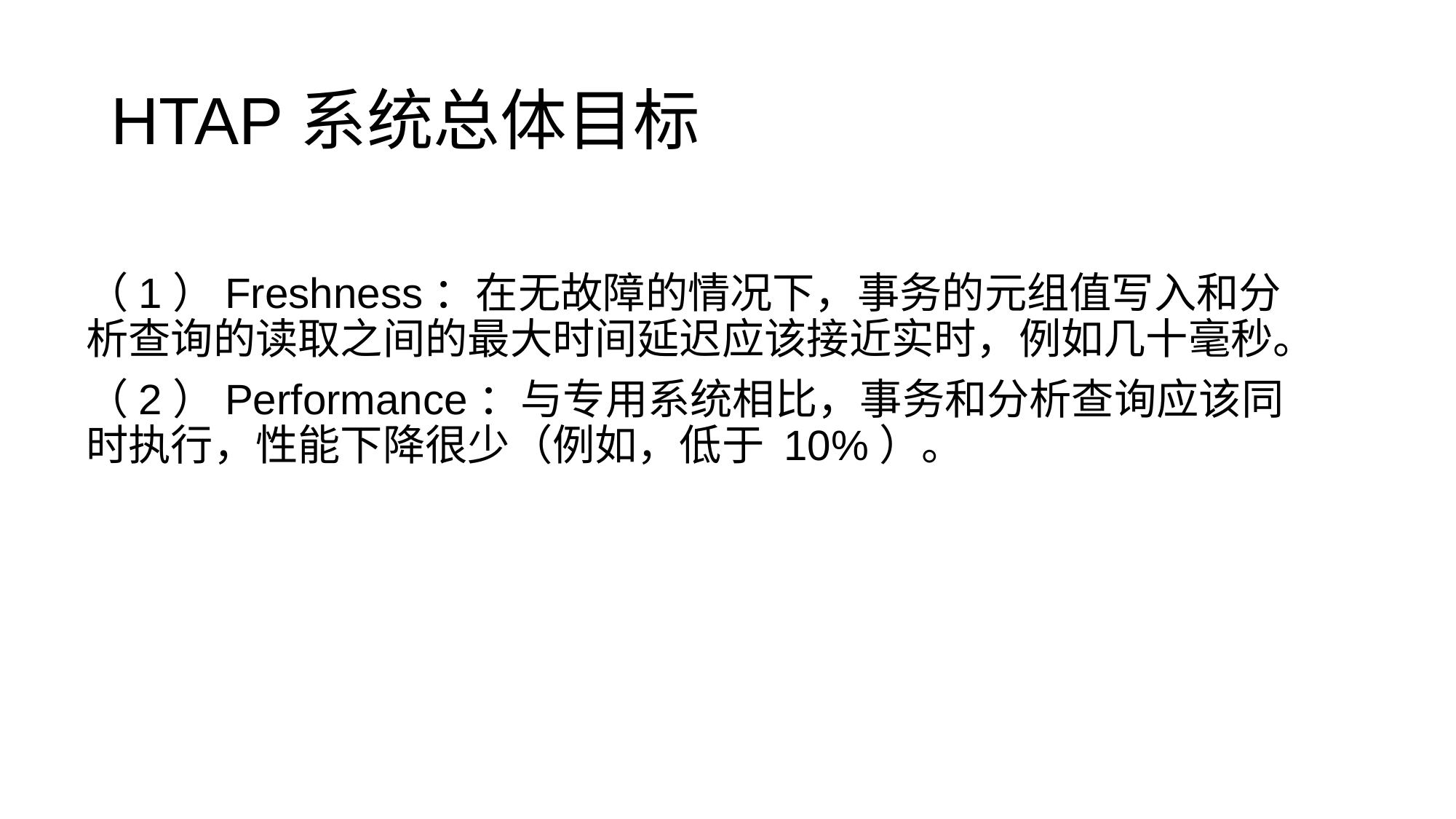

# HTAP系统总体目标

（1）Freshness：在无故障的情况下，事务的元组值写入和分析查询的读取之间的最大时间延迟应该接近实时，例如几十毫秒。
（2）Performance：与专用系统相比，事务和分析查询应该同时执行，性能下降很少（例如，低于 10%）。